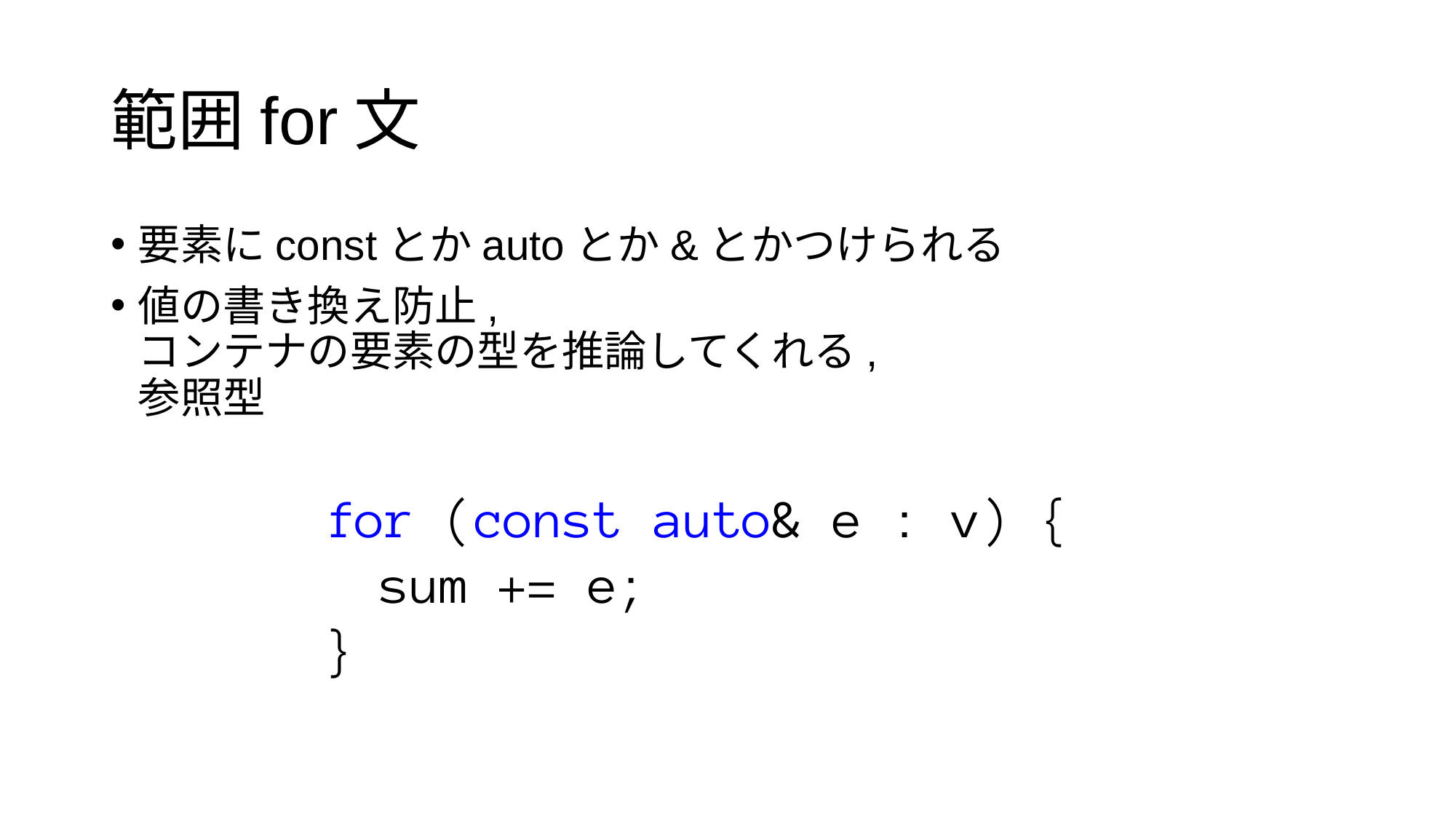

# 範囲for文
要素にconstとかautoとか&とかつけられる
値の書き換え防止,
コンテナの要素の型を推論してくれる,
参照型
for (const auto& e : v) {
sum += e;
}